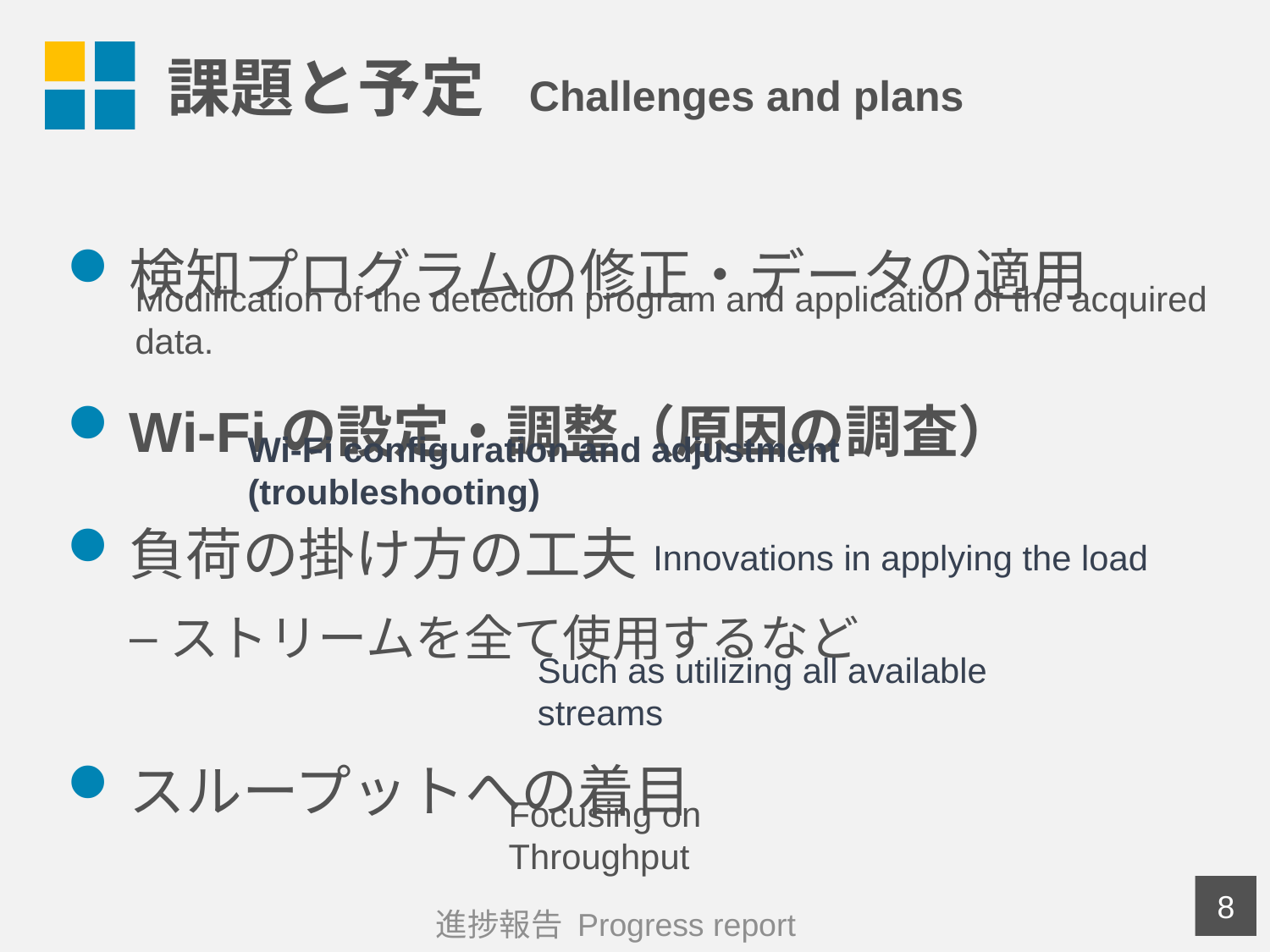

# 課題と予定  Challenges and plans
検知プログラムの修正・データの適用
Wi-Fiの設定・調整（原因の調査）
負荷の掛け方の工夫
ストリームを全て使用するなど
スループットへの着目
Modification of the detection program and application of the acquired data.
Wi-Fi configuration and adjustment (troubleshooting)
Innovations in applying the load
Such as utilizing all available streams
Focusing on Throughput
8
進捗報告 Progress report